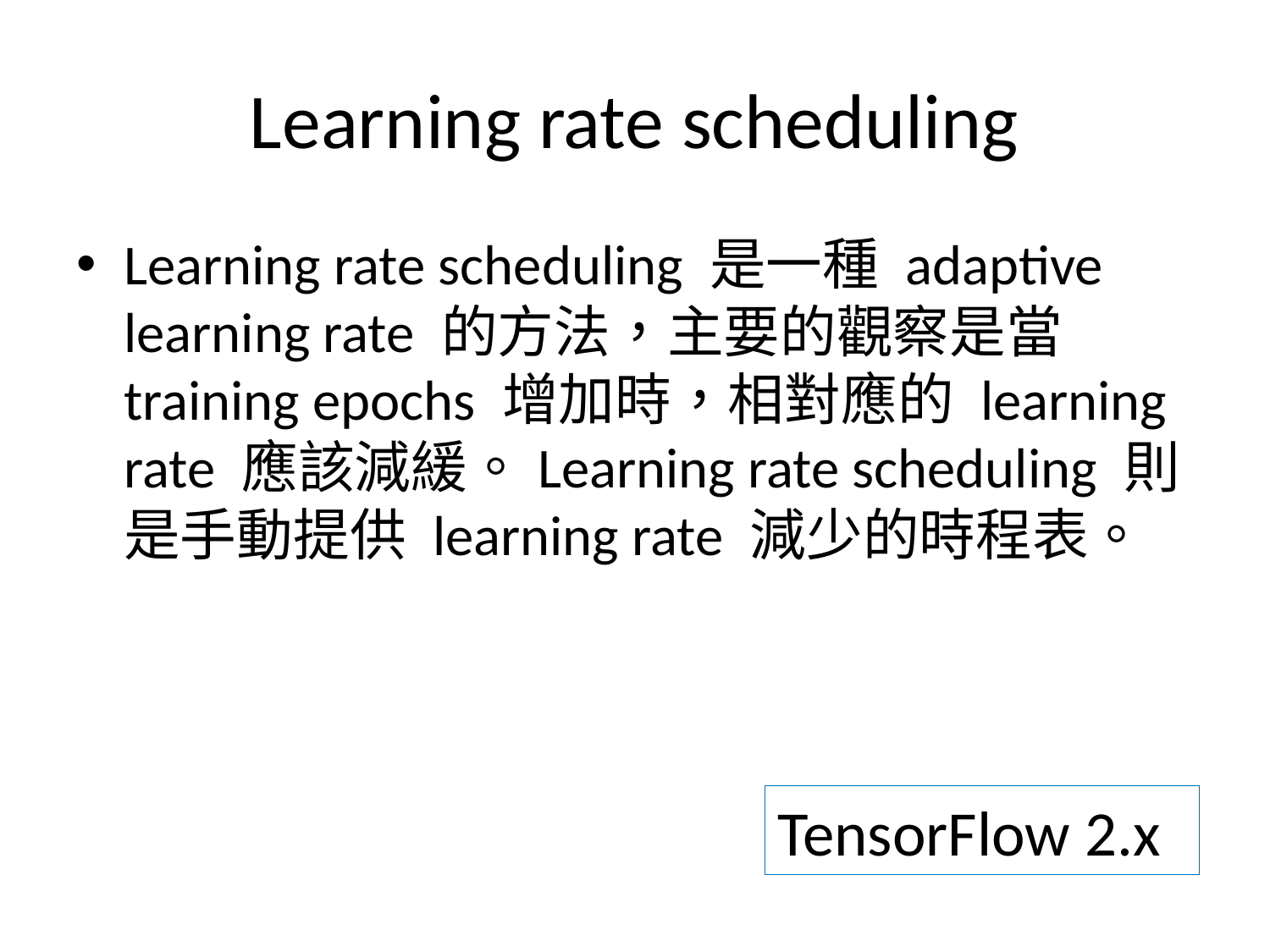

# Learning rate scheduling
Learning rate scheduling 是一種 adaptive learning rate 的方法，主要的觀察是當 training epochs 增加時，相對應的 learning rate 應該減緩。Learning rate scheduling 則是手動提供 learning rate 減少的時程表。
TensorFlow 2.x